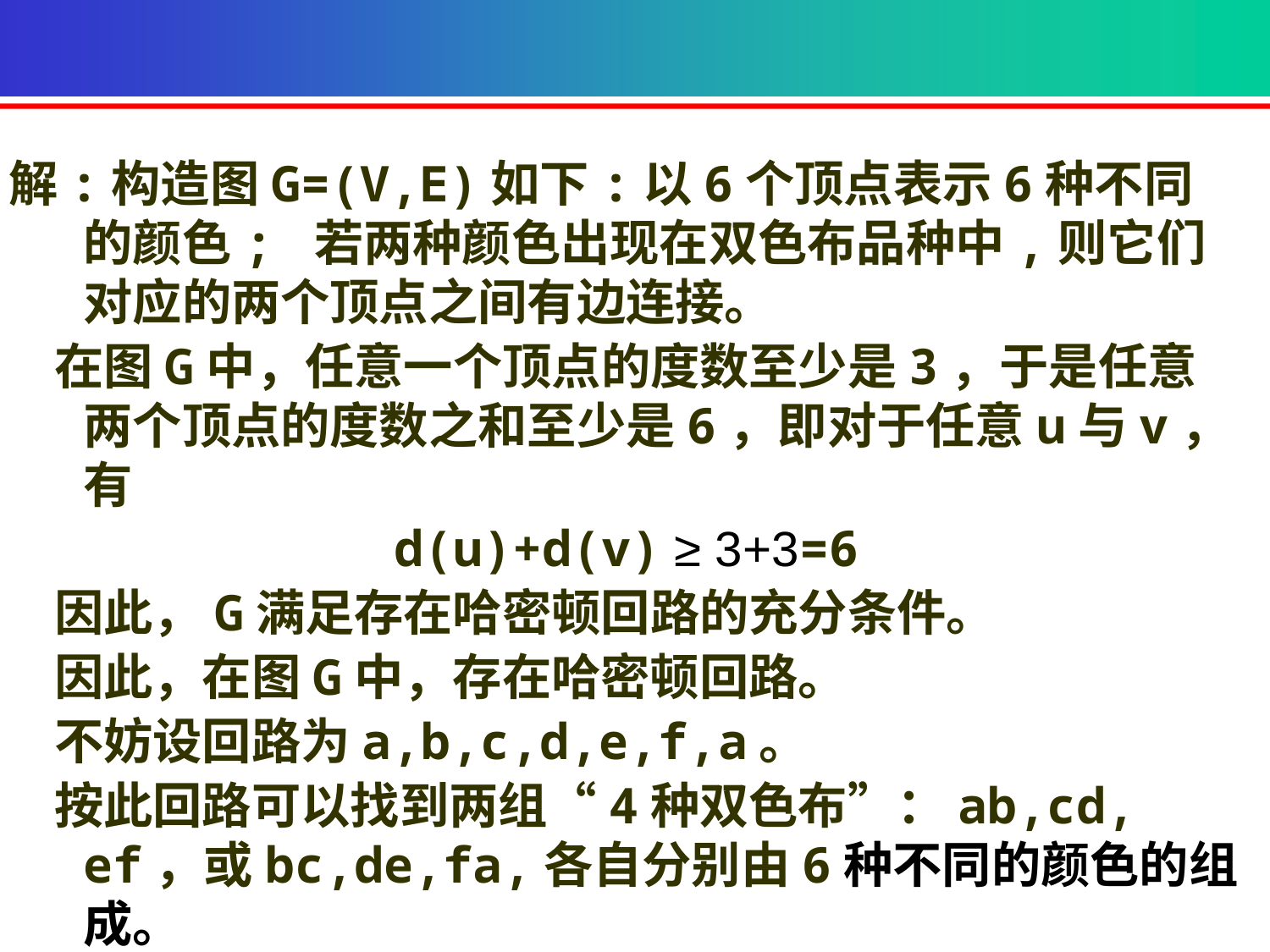

解:构造图G=(V,E)如下:以6个顶点表示6种不同的颜色; 若两种颜色出现在双色布品种中,则它们对应的两个顶点之间有边连接。
   在图G中，任意一个顶点的度数至少是3，于是任意两个顶点的度数之和至少是6，即对于任意u与v，有
             d(u)+d(v) ≥ 3+3=6
   因此，G满足存在哈密顿回路的充分条件。
   因此，在图G中，存在哈密顿回路。
   不妨设回路为a,b,c,d,e,f,a。
   按此回路可以找到两组“4种双色布”：ab,cd, ef，或bc,de,fa,各自分别由6种不同的颜色的组成。